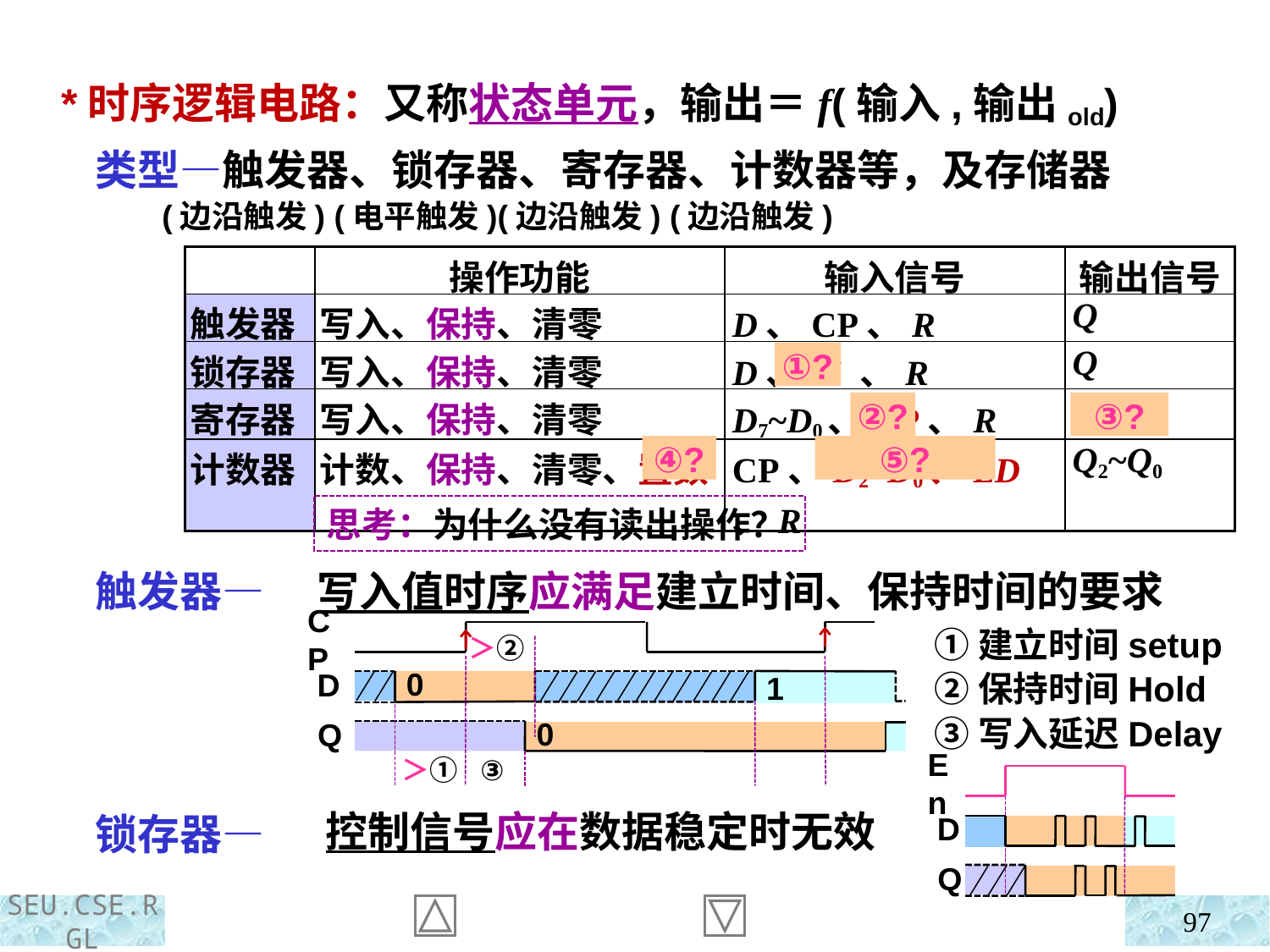

*时序逻辑电路：又称状态单元，输出＝f(输入,输出old)
     类型—触发器、锁存器、寄存器、计数器等，及存储器
              (边沿触发) (电平触发)(边沿触发) (边沿触发)
|  | 操作功能 | 输入信号 | 输出信号 |
| --- | --- | --- | --- |
| 触发器 | 写入、保持、清零 | D、CP、R | Q |
| 锁存器 | 写入、保持、清零 | D、 E 、R | Q |
| 寄存器 | 写入、保持、清零 | D7~D0、CP、R | Q7~Q0 |
| 计数器 | 计数、保持、清零、置数 | CP、D2~D0、LD、R | Q2~Q0 |
①?
②?
③?
④?
⑤?
思考：为什么没有读出操作？
     触发器—

     锁存器—
写入值时序应满足建立时间、保持时间的要求

①建立时间setup
②保持时间Hold
③写入延迟Delay

CP

＞②

D

 0

 1

Q

 0

＞①
③

En

D

Q

控制信号应在数据稳定时无效
97